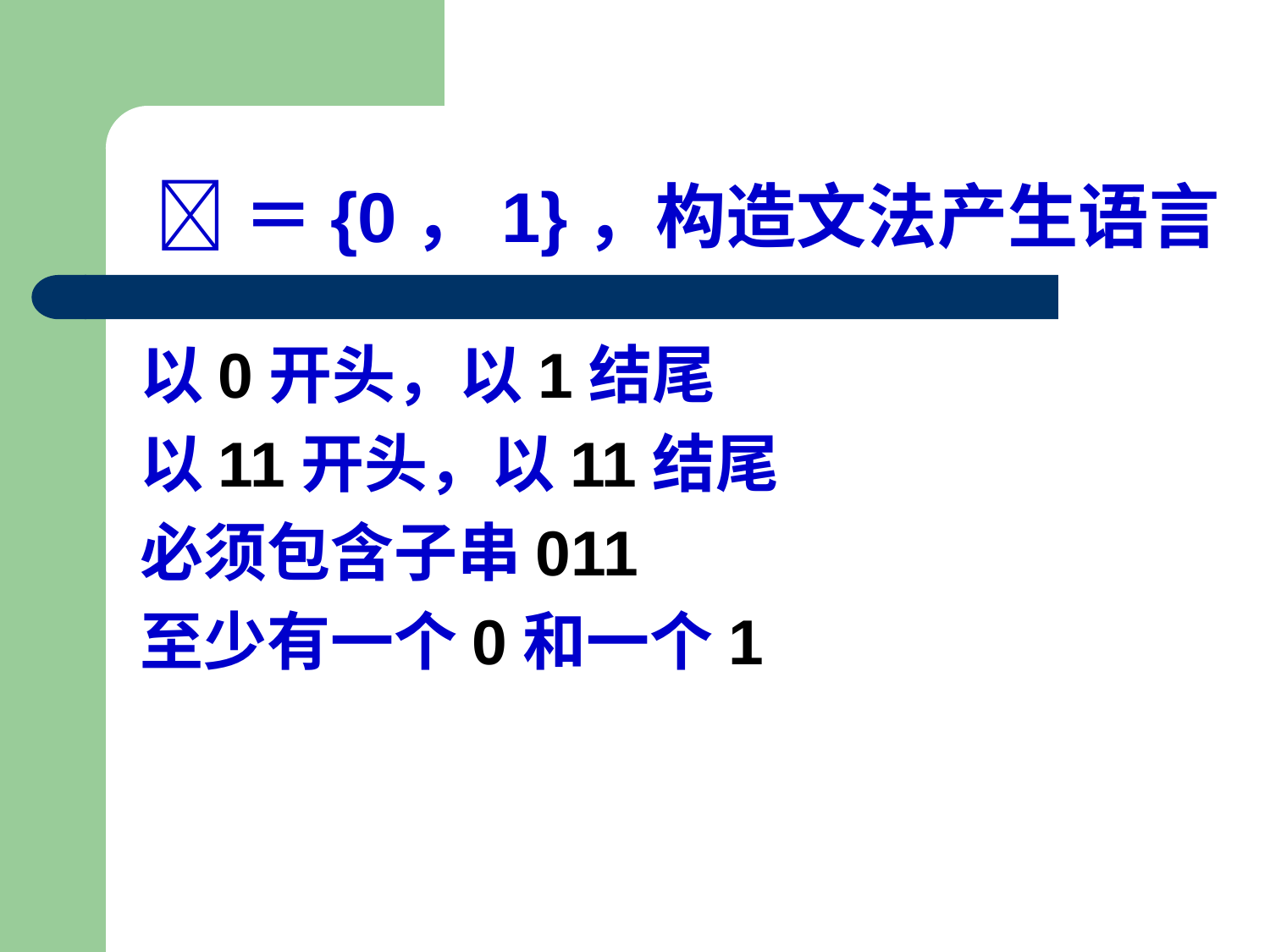

# ∑＝{0，1}，构造文法产生语言
以0开头，以1结尾
以11开头，以11结尾
必须包含子串011
至少有一个0和一个1